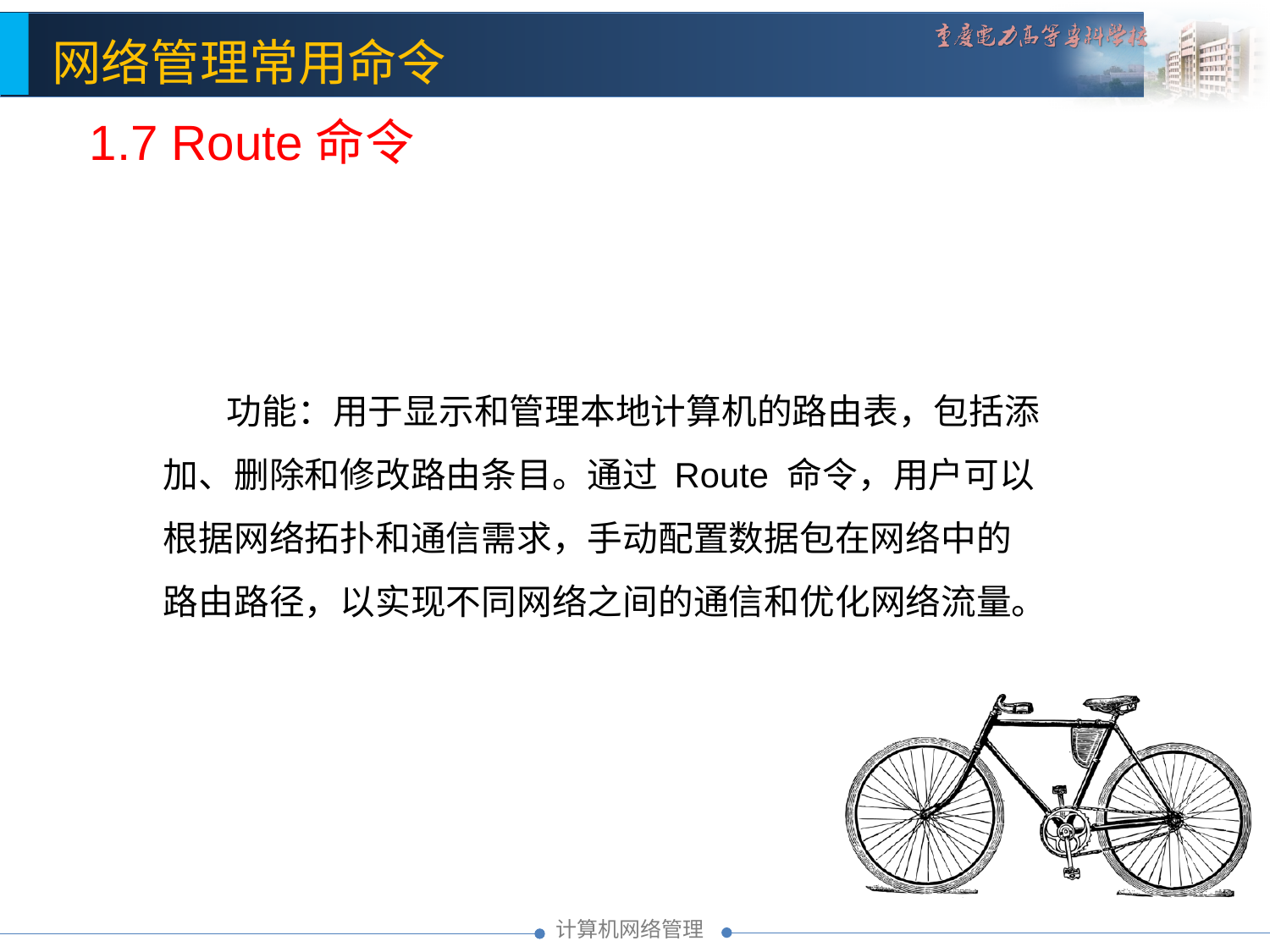

1.7 Route命令
功能：用于显示和管理本地计算机的路由表，包括添加、删除和修改路由条目。通过 Route 命令，用户可以根据网络拓扑和通信需求，手动配置数据包在网络中的路由路径，以实现不同网络之间的通信和优化网络流量。